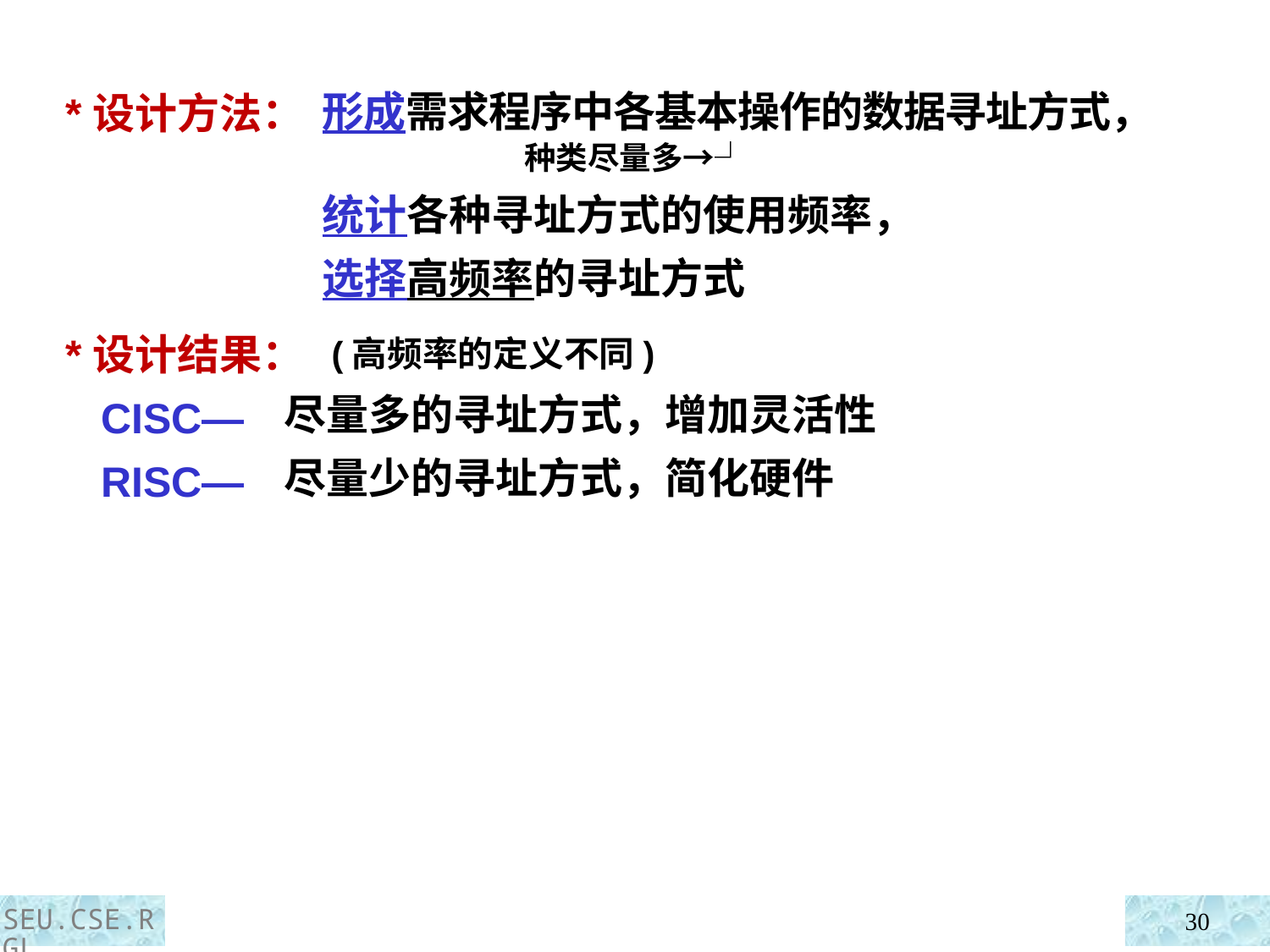

形成需求程序中各基本操作的数据寻址方式，
                           种类尽量多→┘
统计各种寻址方式的使用频率，
选择高频率的寻址方式
  *设计方法：

  *设计结果：
     CISC—
     RISC—
    (高频率的定义不同)
尽量多的寻址方式，增加灵活性
尽量少的寻址方式，简化硬件
SEU.CSE.RGL
30